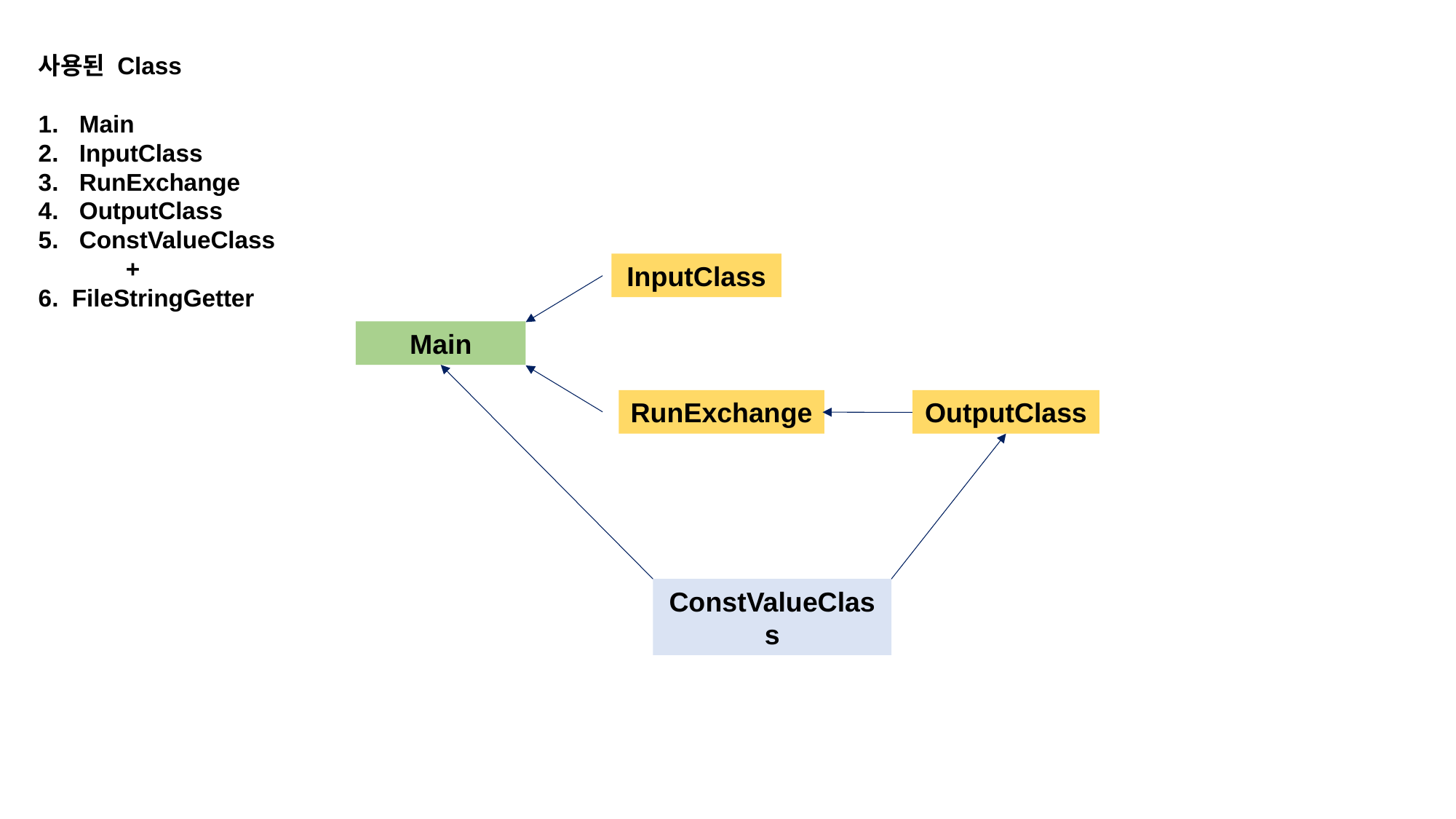

사용된 Class

Main
InputClass
RunExchange
OutputClass
ConstValueClass
             +
6.  FileStringGetter

InputClass
Main
RunExchange
OutputClass
ConstValueClass